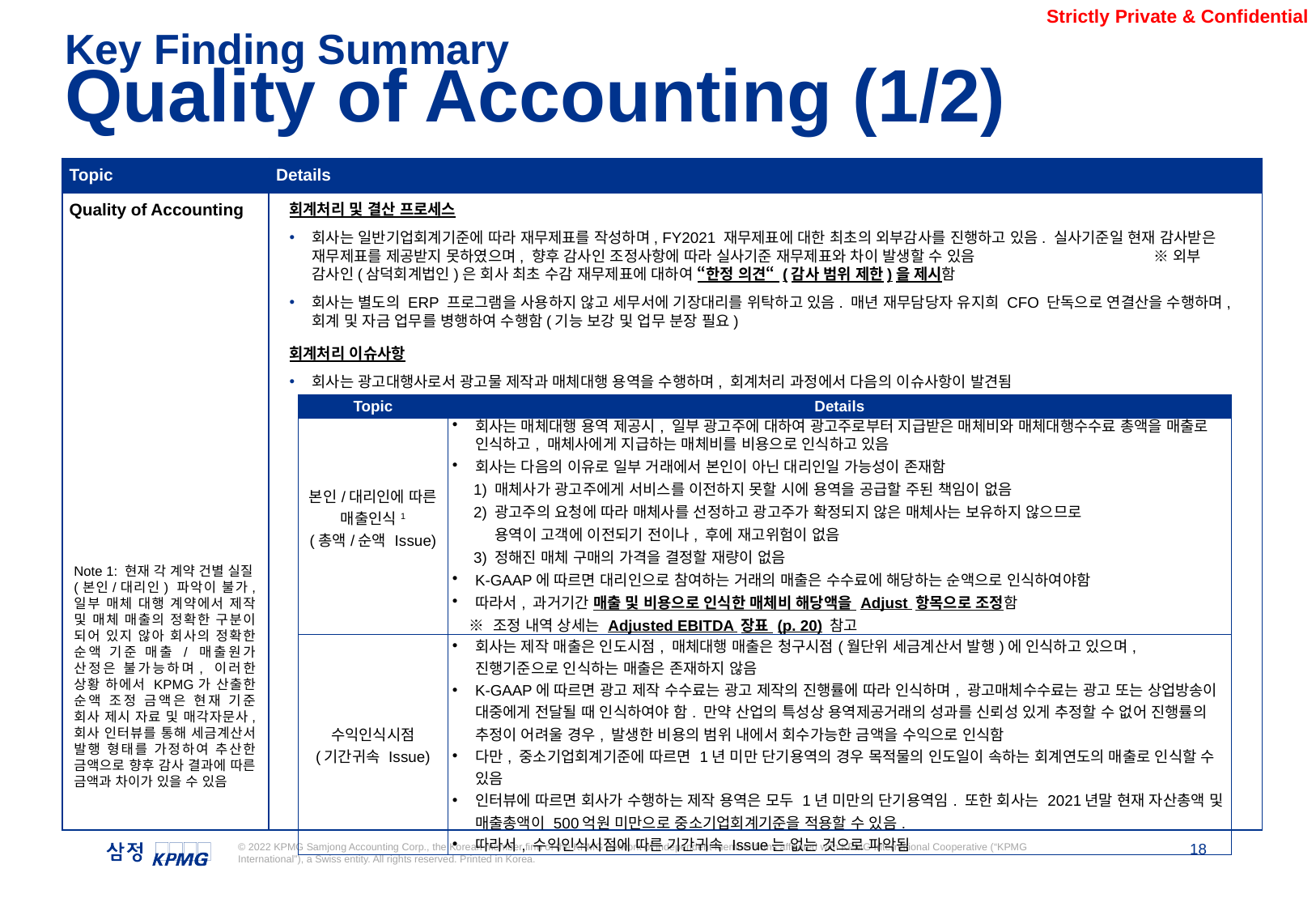

Key Finding Summary
Quality of Accounting (1/2)
| Topic | Details |
| --- | --- |
| Quality of Accounting |  |
회계처리 및 결산 프로세스
회사는 일반기업회계기준에 따라 재무제표를 작성하며, FY2021 재무제표에 대한 최초의 외부감사를 진행하고 있음. 실사기준일 현재 감사받은 재무제표를 제공받지 못하였으며, 향후 감사인 조정사항에 따라 실사기준 재무제표와 차이 발생할 수 있음                                          ※ 외부 감사인(삼덕회계법인)은 회사 최초 수감 재무제표에 대하여 “한정 의견“ (감사 범위 제한)을 제시함
회사는 별도의 ERP 프로그램을 사용하지 않고 세무서에 기장대리를 위탁하고 있음. 매년 재무담당자 유지희 CFO 단독으로 연결산을 수행하며, 회계 및 자금 업무를 병행하여 수행함(기능 보강 및 업무 분장 필요)

회계처리 이슈사항
회사는 광고대행사로서 광고물 제작과 매체대행 용역을 수행하며, 회계처리 과정에서 다음의 이슈사항이 발견됨
| Topic | Details |
| --- | --- |
| 본인/대리인에 따른 매출인식1 (총액/순액 Issue) | 회사는 매체대행 용역 제공시, 일부 광고주에 대하여 광고주로부터 지급받은 매체비와 매체대행수수료 총액을 매출로 인식하고, 매체사에게 지급하는 매체비를 비용으로 인식하고 있음 회사는 다음의 이유로 일부 거래에서 본인이 아닌 대리인일 가능성이 존재함 1) 매체사가 광고주에게 서비스를 이전하지 못할 시에 용역을 공급할 주된 책임이 없음 2) 광고주의 요청에 따라 매체사를 선정하고 광고주가 확정되지 않은 매체사는 보유하지 않으므로 용역이 고객에 이전되기 전이나, 후에 재고위험이 없음 3) 정해진 매체 구매의 가격을 결정할 재량이 없음 K-GAAP에 따르면 대리인으로 참여하는 거래의 매출은 수수료에 해당하는 순액으로 인식하여야함 따라서, 과거기간 매출 및 비용으로 인식한 매체비 해당액을 Adjust 항목으로 조정함 ※ 조정 내역 상세는 Adjusted EBITDA 장표 (p. 20) 참고 |
| 수익인식시점 (기간귀속 Issue) | 회사는 제작 매출은 인도시점, 매체대행 매출은 청구시점(월단위 세금계산서 발행)에 인식하고 있으며, 진행기준으로 인식하는 매출은 존재하지 않음 K-GAAP에 따르면 광고 제작 수수료는 광고 제작의 진행률에 따라 인식하며, 광고매체수수료는 광고 또는 상업방송이 대중에게 전달될 때 인식하여야 함. 만약 산업의 특성상 용역제공거래의 성과를 신뢰성 있게 추정할 수 없어 진행률의 추정이 어려울 경우, 발생한 비용의 범위 내에서 회수가능한 금액을 수익으로 인식함 다만, 중소기업회계기준에 따르면 1년 미만 단기용역의 경우 목적물의 인도일이 속하는 회계연도의 매출로 인식할 수 있음 인터뷰에 따르면 회사가 수행하는 제작 용역은 모두 1년 미만의 단기용역임. 또한 회사는 2021년말 현재 자산총액 및 매출총액이 500억원 미만으로 중소기업회계기준을 적용할 수 있음. 따라서, 수익인식시점에 따른 기간귀속 Issue는 없는 것으로 파악됨 |
Note 1: 현재 각 계약 건별 실질(본인/대리인) 파악이 불가, 일부 매체 대행 계약에서 제작 및 매체 매출의 정확한 구분이 되어 있지 않아 회사의 정확한 순액 기준 매출 / 매출원가 산정은 불가능하며, 이러한 상황 하에서 KPMG가 산출한 순액 조정 금액은 현재 기준 회사 제시 자료 및 매각자문사, 회사 인터뷰를 통해 세금계산서 발행 형태를 가정하여 추산한 금액으로 향후 감사 결과에 따른 금액과 차이가 있을 수 있음